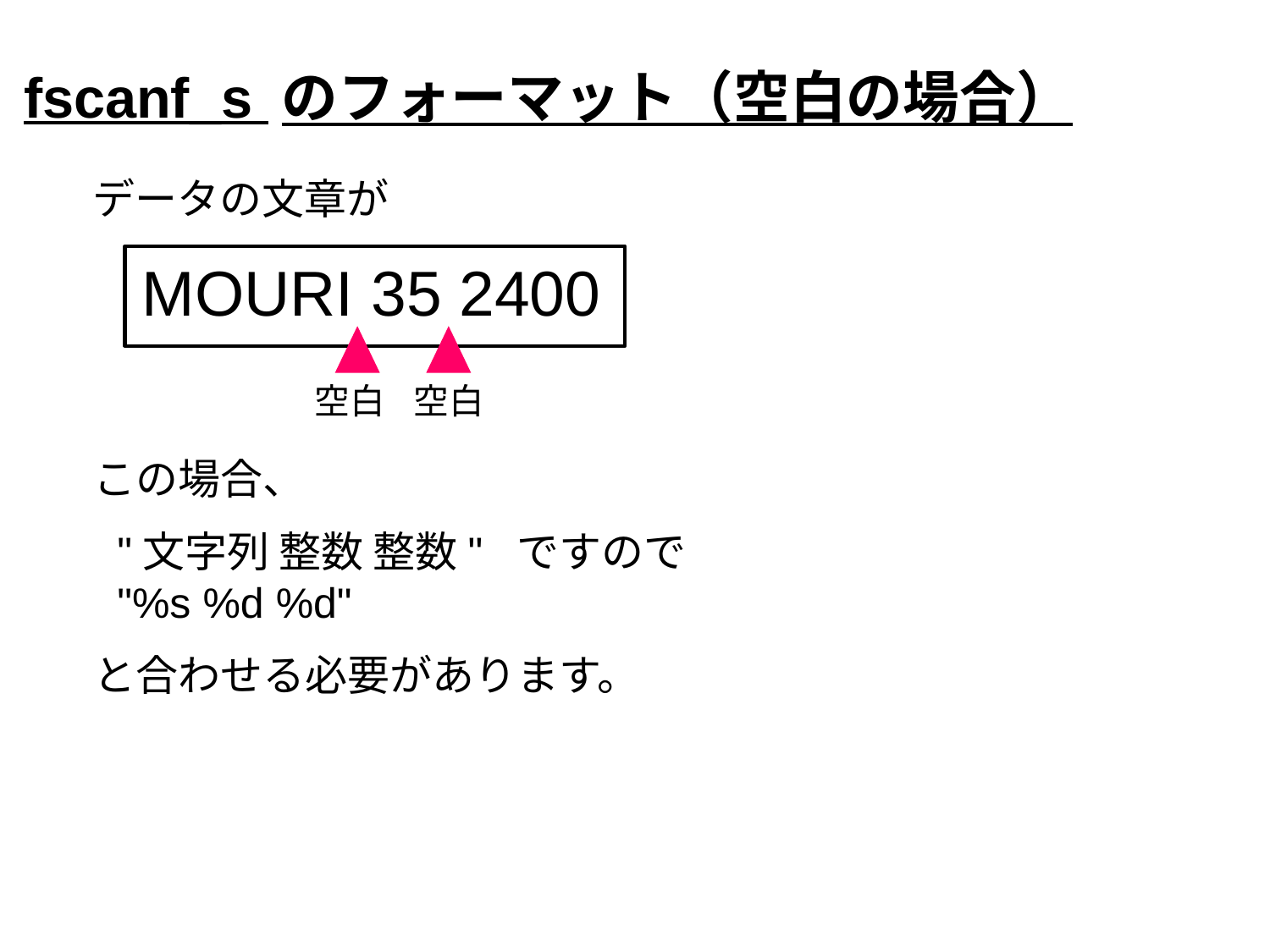

fscanf_s のフォーマット（空白の場合）
データの文章が

MOURI 35 2400

空白
空白
この場合、

  "文字列 整数 整数"  ですので
  "%s %d %d"

と合わせる必要があります。